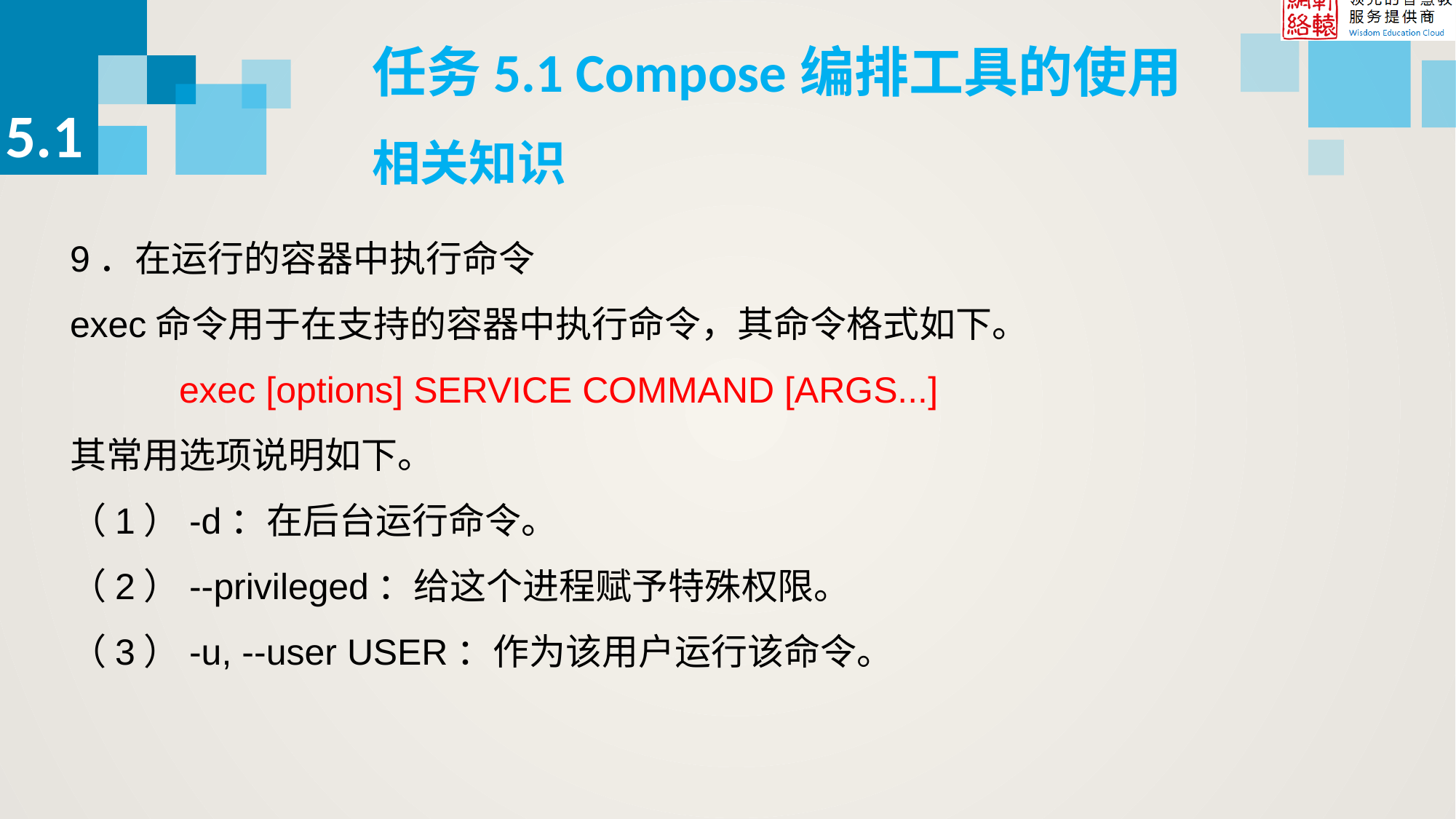

任务5.1 Compose编排工具的使用
5.1
相关知识
9．在运行的容器中执行命令
exec命令用于在支持的容器中执行命令，其命令格式如下。
	exec [options] SERVICE COMMAND [ARGS...]
其常用选项说明如下。
（1）-d：在后台运行命令。
（2）--privileged：给这个进程赋予特殊权限。
（3）-u, --user USER：作为该用户运行该命令。